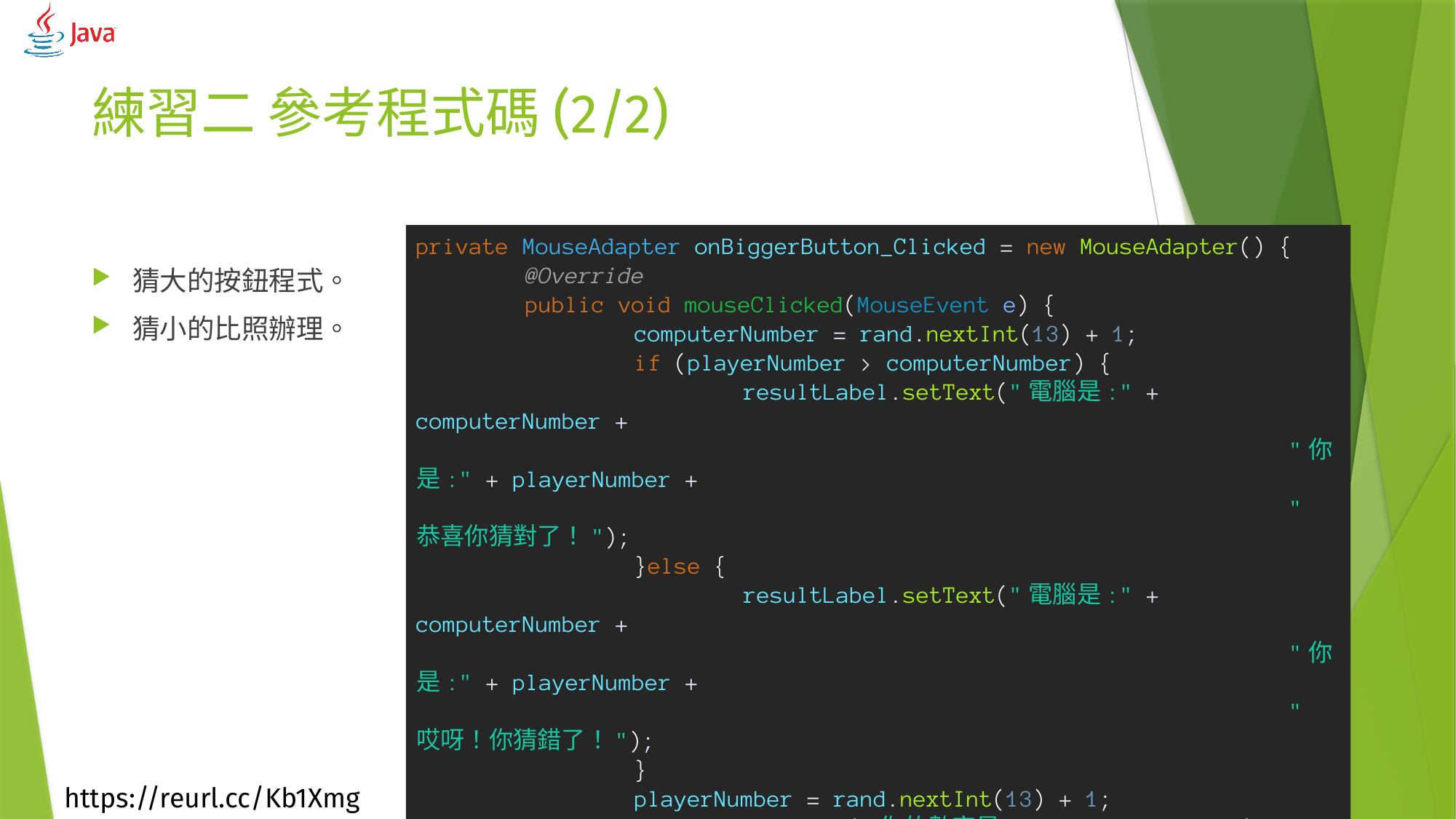

# 練習二 參考程式碼(2/2)
private MouseAdapter onBiggerButton_Clicked = new MouseAdapter() {
	@Override
	public void mouseClicked(MouseEvent e) {
		computerNumber = rand.nextInt(13) + 1;
		if (playerNumber > computerNumber) {
			resultLabel.setText("電腦是:" + computerNumber +
								"你是:" + playerNumber +
								" 恭喜你猜對了！");
		}else {
			resultLabel.setText("電腦是:" + computerNumber +
								"你是:" + playerNumber +
								" 哎呀！你猜錯了！");
		}
		playerNumber = rand.nextInt(13) + 1;
		msgLabel.setText("你的數字是：" + playerNumber);
	}
};
猜大的按鈕程式。
猜小的比照辦理。